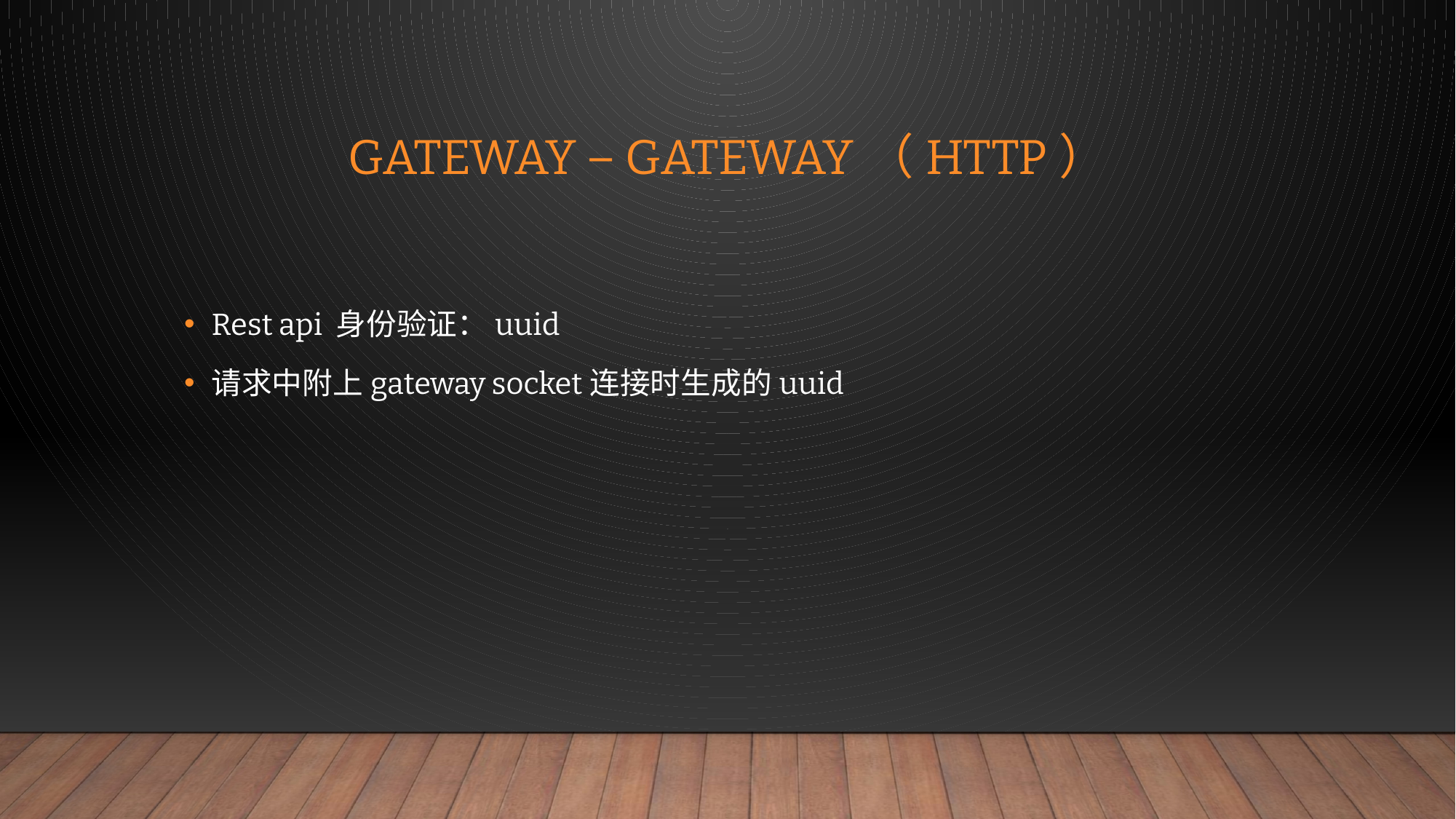

# Gateway – gateway（HTTP）

Rest api 身份验证：uuid
请求中附上gateway socket连接时生成的uuid